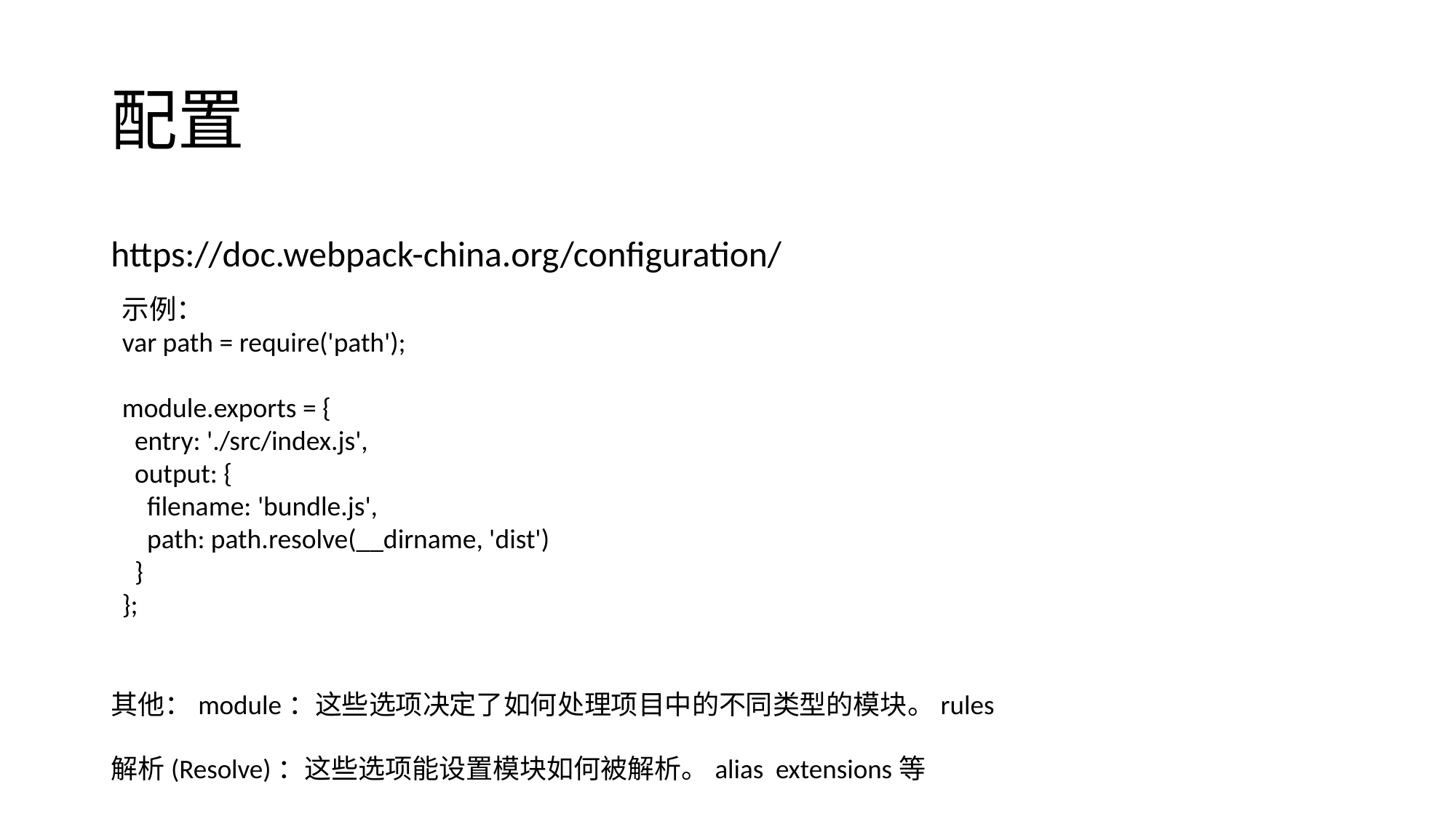

# 配置
https://doc.webpack-china.org/configuration/

其他：module：这些选项决定了如何处理项目中的不同类型的模块。rules
解析(Resolve)：这些选项能设置模块如何被解析。alias  extensions等

示例：
var path = require('path');

module.exports = {
  entry: './src/index.js',
  output: {
    filename: 'bundle.js',
    path: path.resolve(__dirname, 'dist')
  }
};